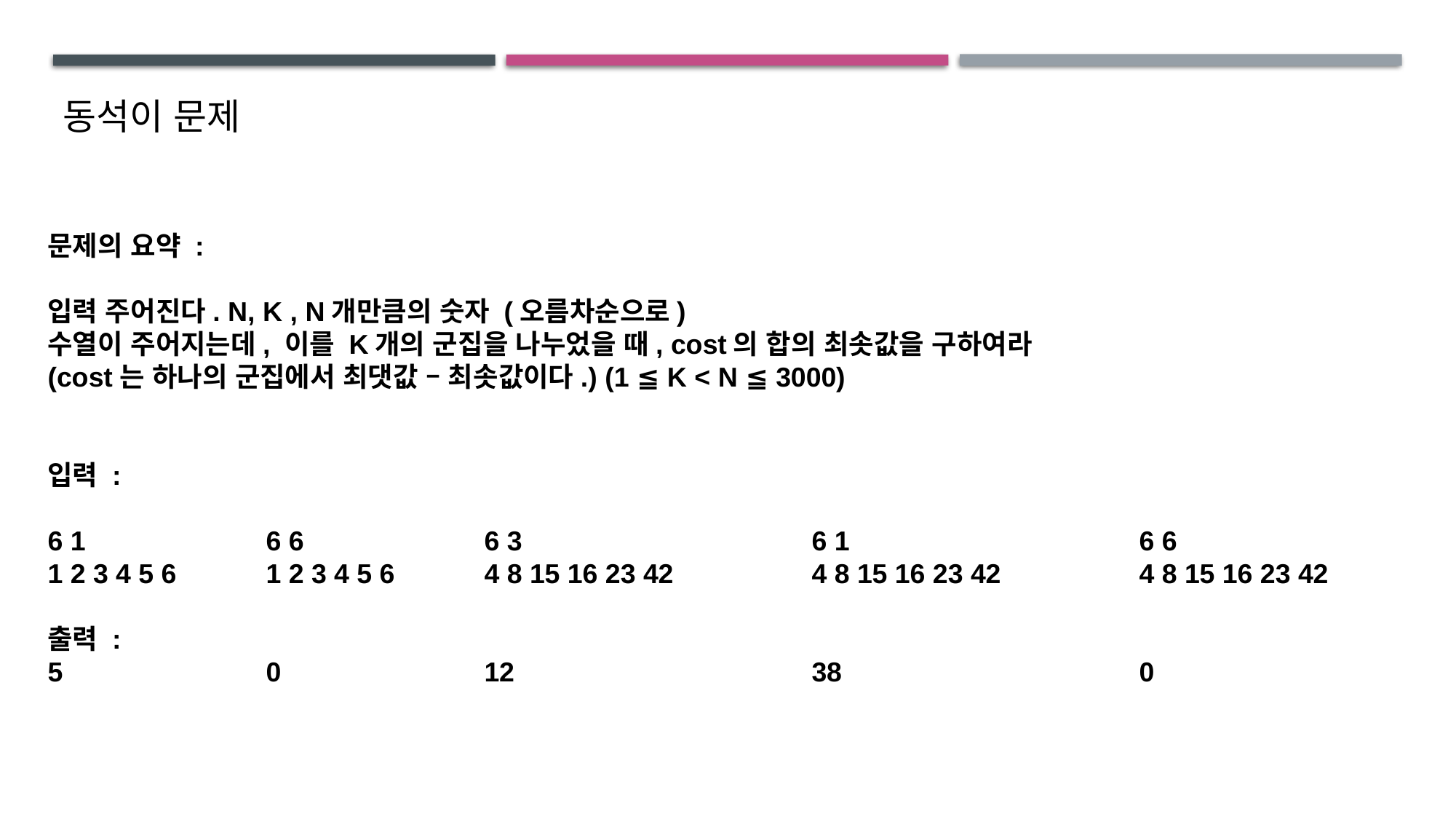

동석이 문제
문제의 요약 :

입력 주어진다. N, K , N개만큼의 숫자 (오름차순으로)
수열이 주어지는데, 이를 K개의 군집을 나누었을 때, cost의 합의 최솟값을 구하여라
(cost는 하나의 군집에서 최댓값 – 최솟값이다.) (1 ≦ K < N ≦ 3000)

입력 :

6 1		6 6		6 3			6 1			6 6
1 2 3 4 5 6  	1 2 3 4 5 6	4 8 15 16 23 42		4 8 15 16 23 42		4 8 15 16 23 42

출력 :
5		0		12			38			0